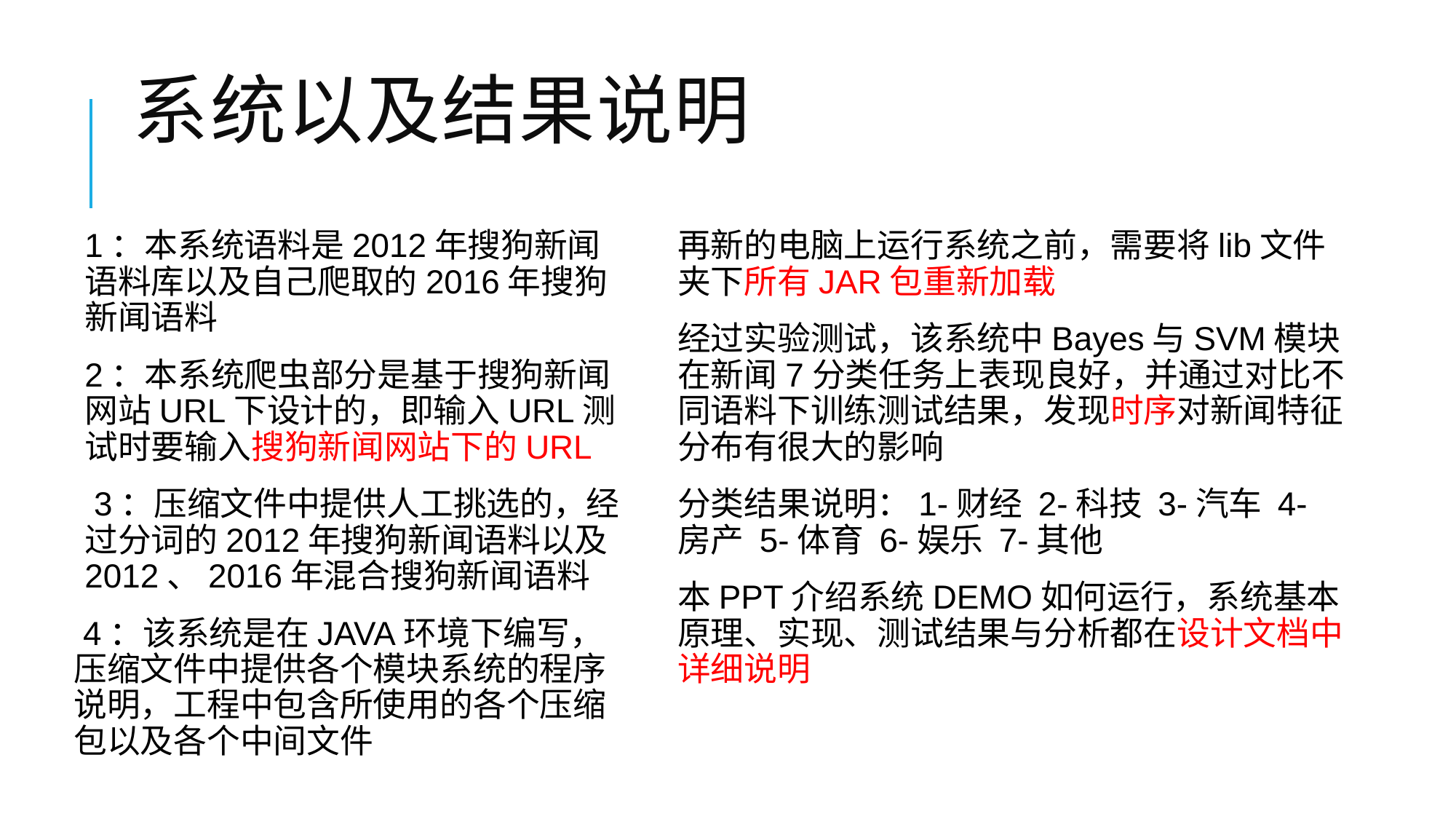

# 系统以及结果说明
1：本系统语料是2012年搜狗新闻语料库以及自己爬取的2016年搜狗新闻语料
2：本系统爬虫部分是基于搜狗新闻网站URL下设计的，即输入URL测试时要输入搜狗新闻网站下的URL
 3：压缩文件中提供人工挑选的，经过分词的2012年搜狗新闻语料以及2012、2016年混合搜狗新闻语料
 4：该系统是在JAVA环境下编写，压缩文件中提供各个模块系统的程序说明，工程中包含所使用的各个压缩包以及各个中间文件
再新的电脑上运行系统之前，需要将lib文件夹下所有JAR包重新加载
经过实验测试，该系统中Bayes与SVM模块在新闻7分类任务上表现良好，并通过对比不同语料下训练测试结果，发现时序对新闻特征分布有很大的影响
分类结果说明：1-财经 2-科技 3-汽车 4-房产 5-体育 6-娱乐 7-其他
本PPT介绍系统DEMO如何运行，系统基本原理、实现、测试结果与分析都在设计文档中详细说明